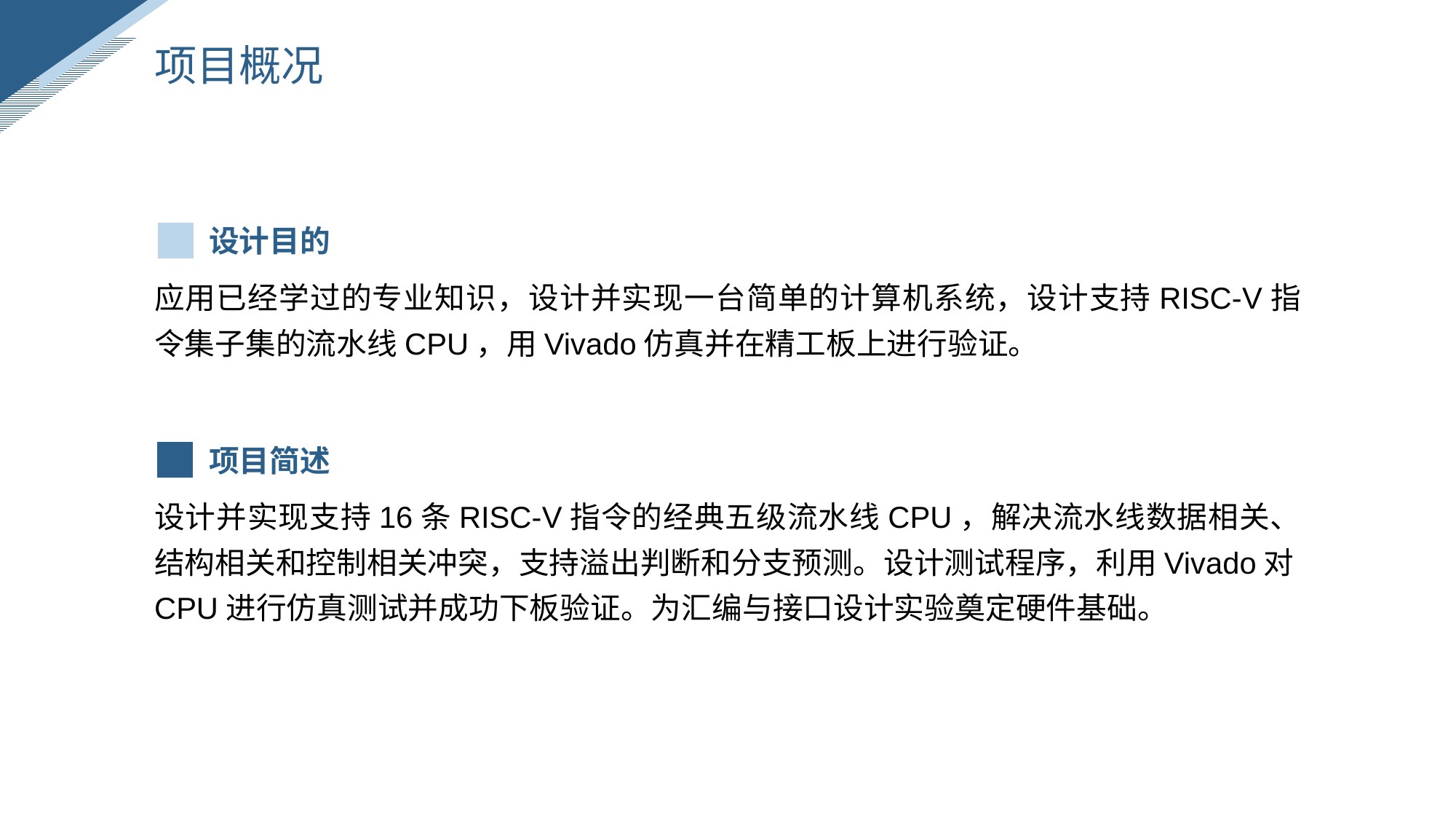

项目概况
设计目的

应用已经学过的专业知识，设计并实现一台简单的计算机系统，设计支持RISC-V指令集子集的流水线CPU，用Vivado仿真并在精工板上进行验证。
项目简述

设计并实现支持16条RISC-V指令的经典五级流水线CPU，解决流水线数据相关、结构相关和控制相关冲突，支持溢出判断和分支预测。设计测试程序，利用Vivado对CPU进行仿真测试并成功下板验证。为汇编与接口设计实验奠定硬件基础。